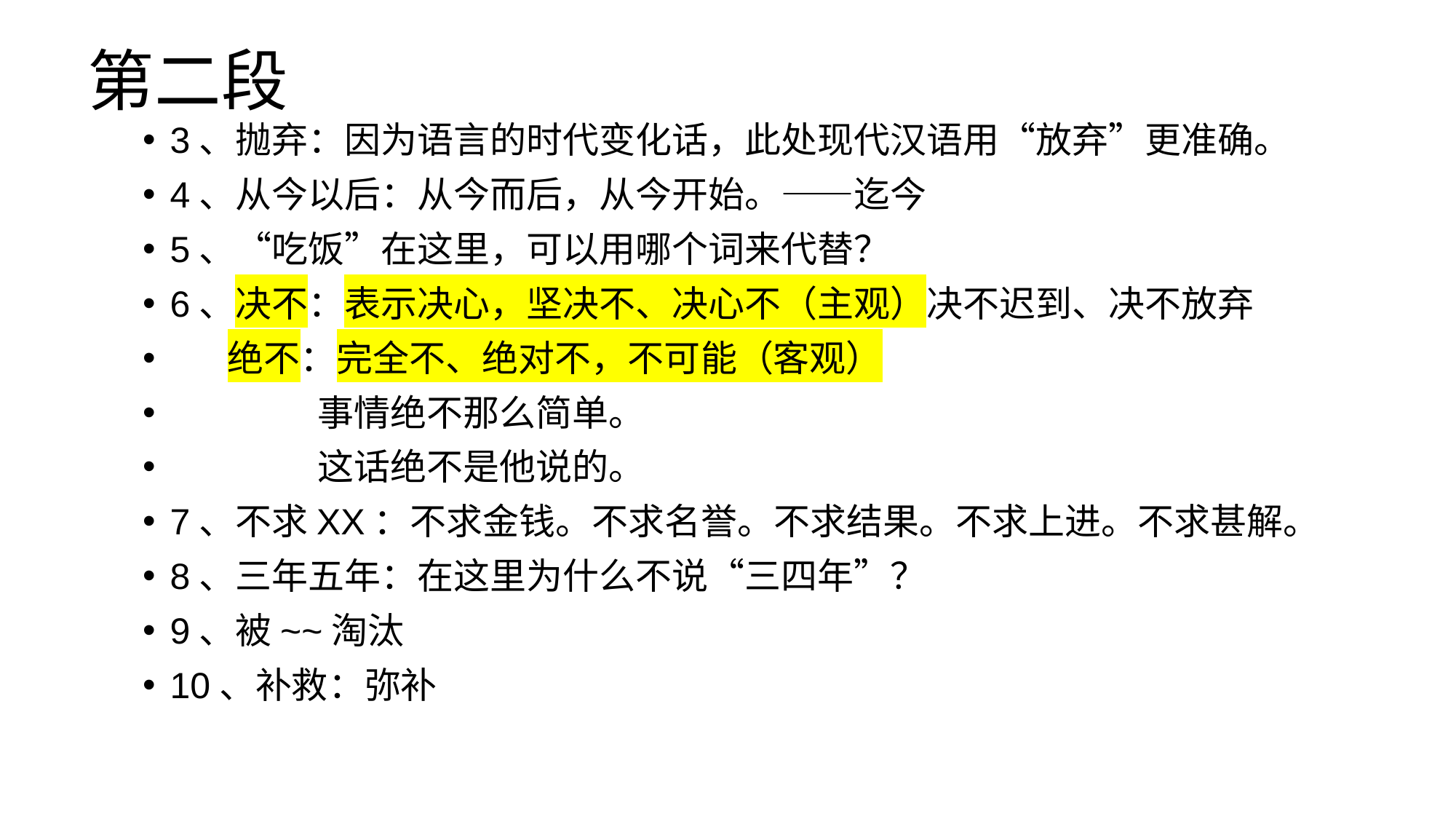

# 第二段
3、抛弃：因为语言的时代变化话，此处现代汉语用“放弃”更准确。
4、从今以后：从今而后，从今开始。——迄今
5、“吃饭”在这里，可以用哪个词来代替？
6、决不：表示决心，坚决不、决心不（主观）决不迟到、决不放弃
      绝不：完全不、绝对不，不可能（客观）
                 事情绝不那么简单。
                 这话绝不是他说的。
7、不求XX：不求金钱。不求名誉。不求结果。不求上进。不求甚解。
8、三年五年：在这里为什么不说“三四年”？
9、被~~淘汰
10、补救：弥补